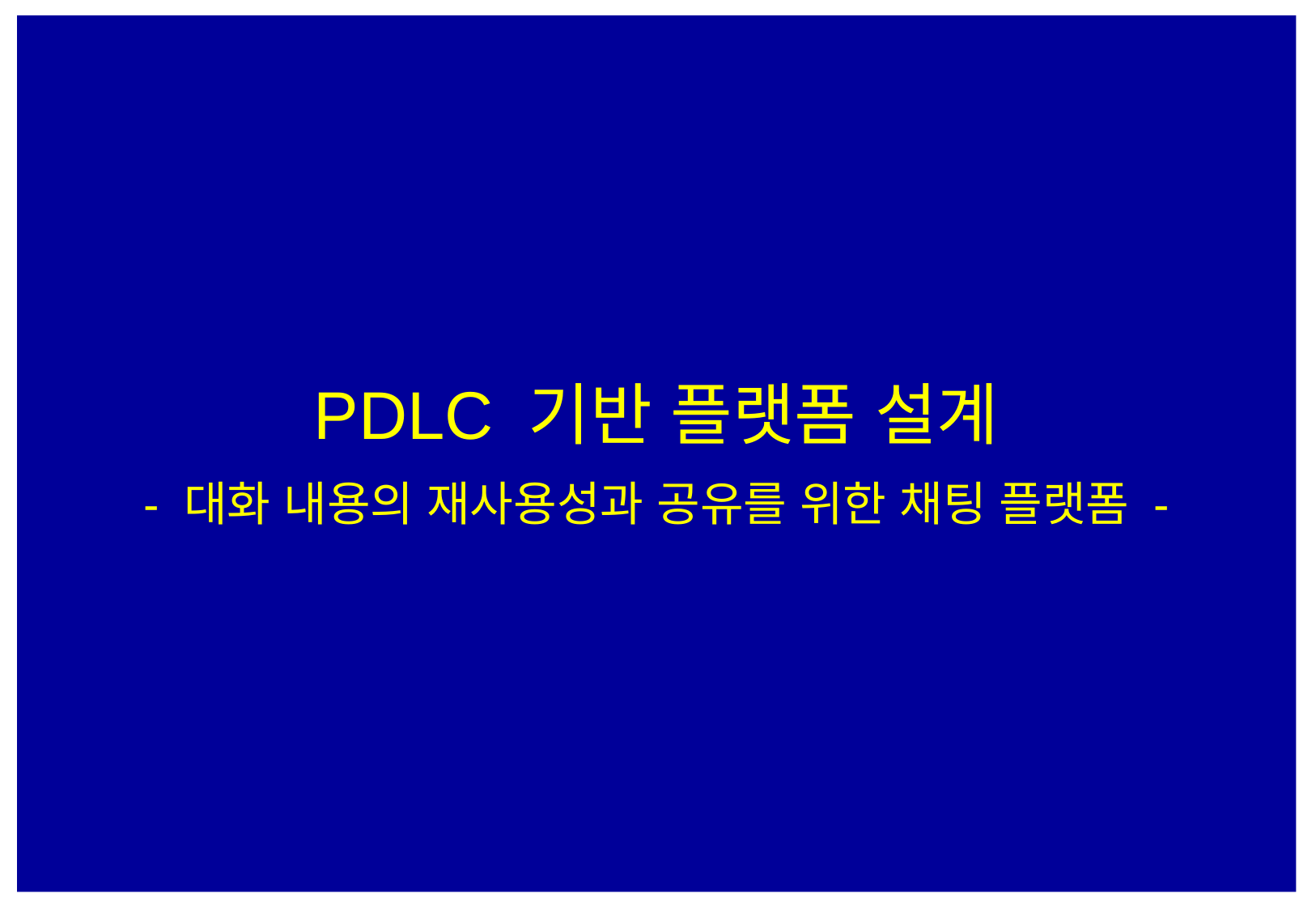

PDLC 기반 플랫폼 설계

- 대화 내용의 재사용성과 공유를 위한 채팅 플랫폼 -